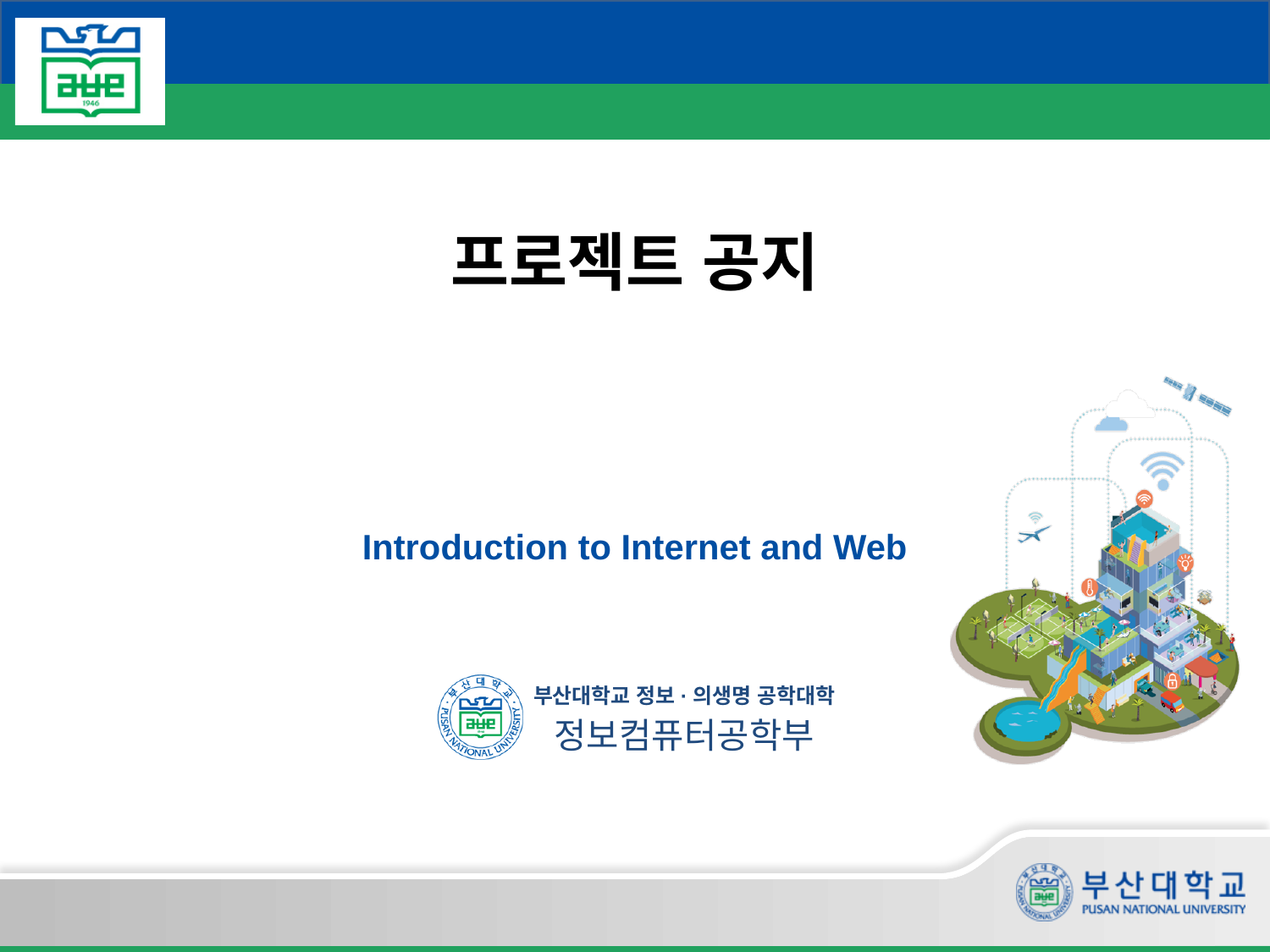

# 프로젝트 공지
Introduction to Internet and Web